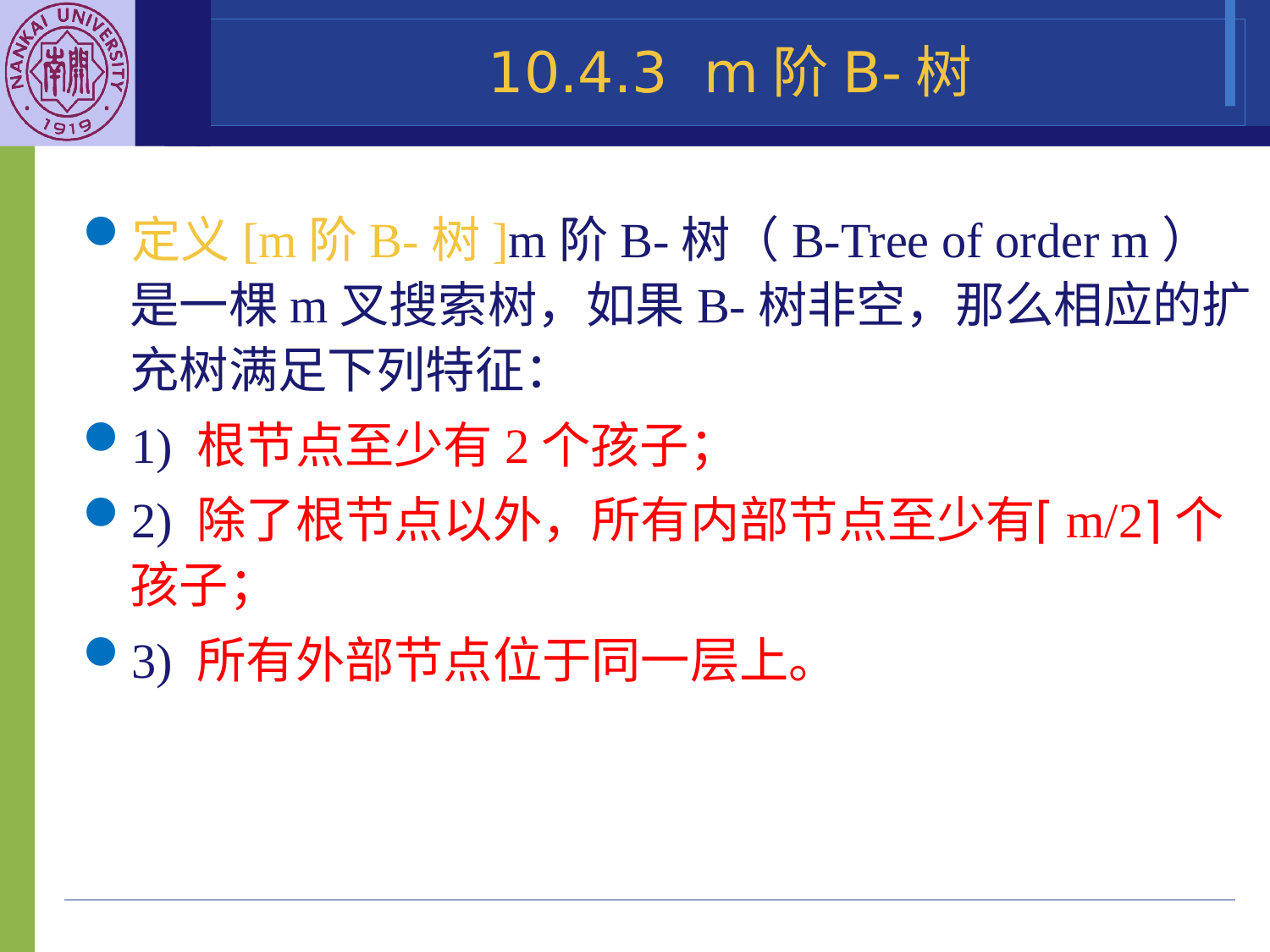

10.4.3  m阶B-树
定义[m阶B-树]m阶B-树（B-Tree of order m）是一棵m叉搜索树，如果B-树非空，那么相应的扩充树满足下列特征：
1) 根节点至少有2个孩子；
2) 除了根节点以外，所有内部节点至少有⌈m/2⌉个孩子；
3) 所有外部节点位于同一层上。
53